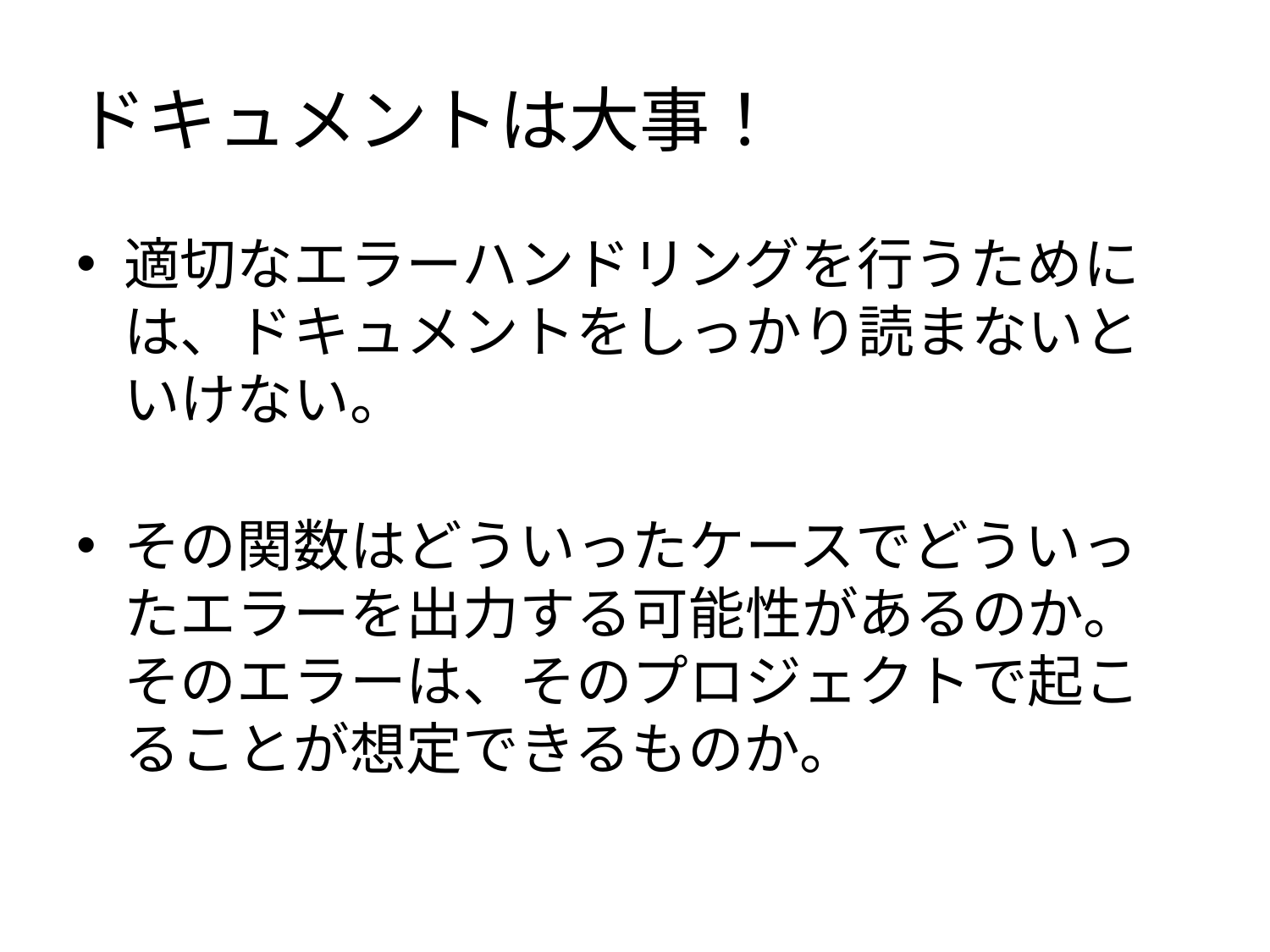

# ドキュメントは大事！
適切なエラーハンドリングを行うためには、ドキュメントをしっかり読まないといけない。
その関数はどういったケースでどういったエラーを出力する可能性があるのか。
そのエラーは、そのプロジェクトで起こることが想定できるものか。